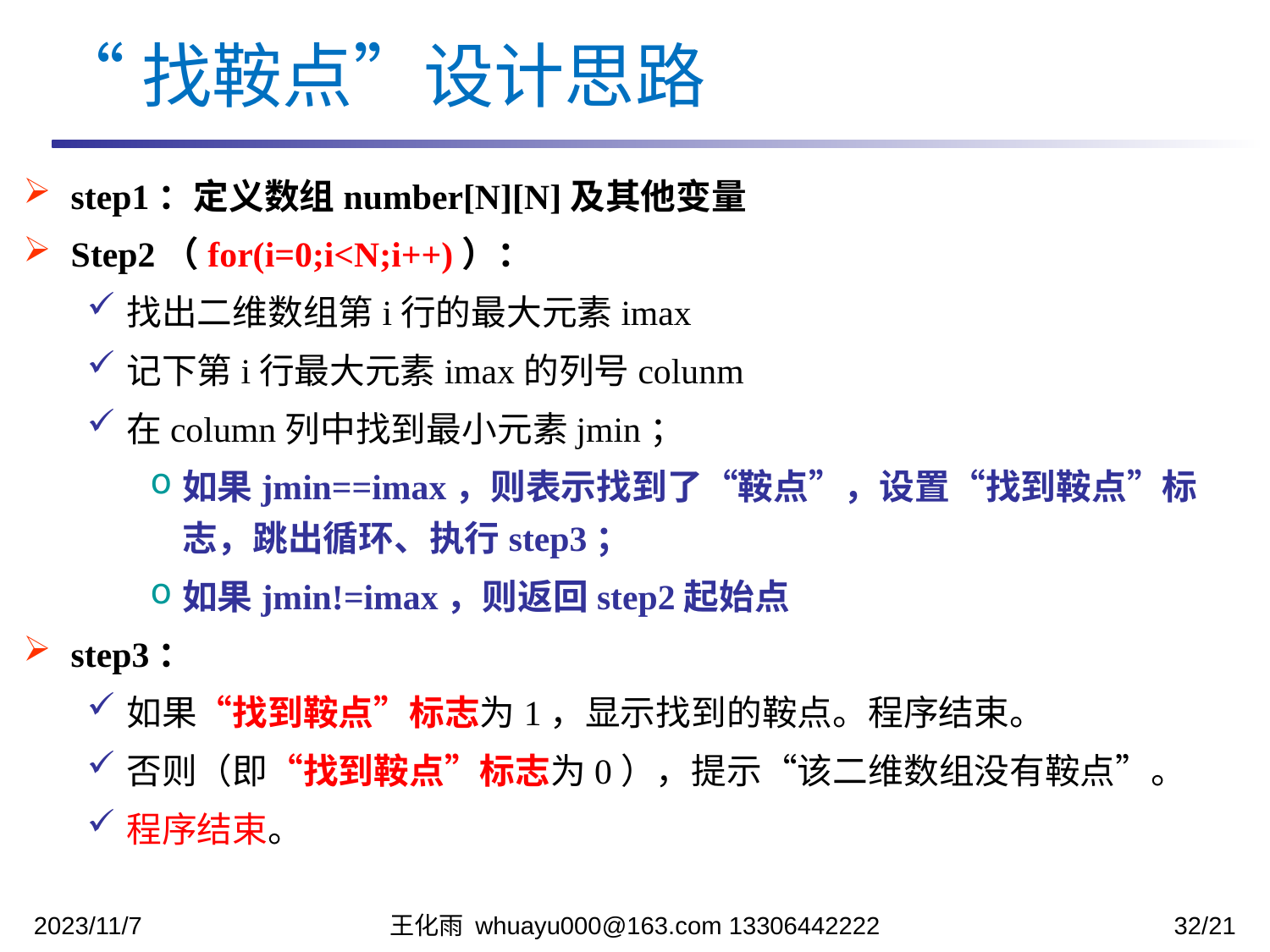

“找鞍点”设计思路
step1：定义数组number[N][N]及其他变量
Step2（for(i=0;i<N;i++)）：
找出二维数组第i行的最大元素imax
记下第i行最大元素imax的列号colunm
在column列中找到最小元素jmin；
如果jmin==imax，则表示找到了“鞍点”，设置“找到鞍点”标志，跳出循环、执行step3；
如果jmin!=imax，则返回step2起始点
step3：
如果“找到鞍点”标志为1，显示找到的鞍点。程序结束。
否则（即“找到鞍点”标志为0），提示“该二维数组没有鞍点”。
程序结束。
2023/11/7
王化雨 whuayu000@163.com 13306442222
32/21